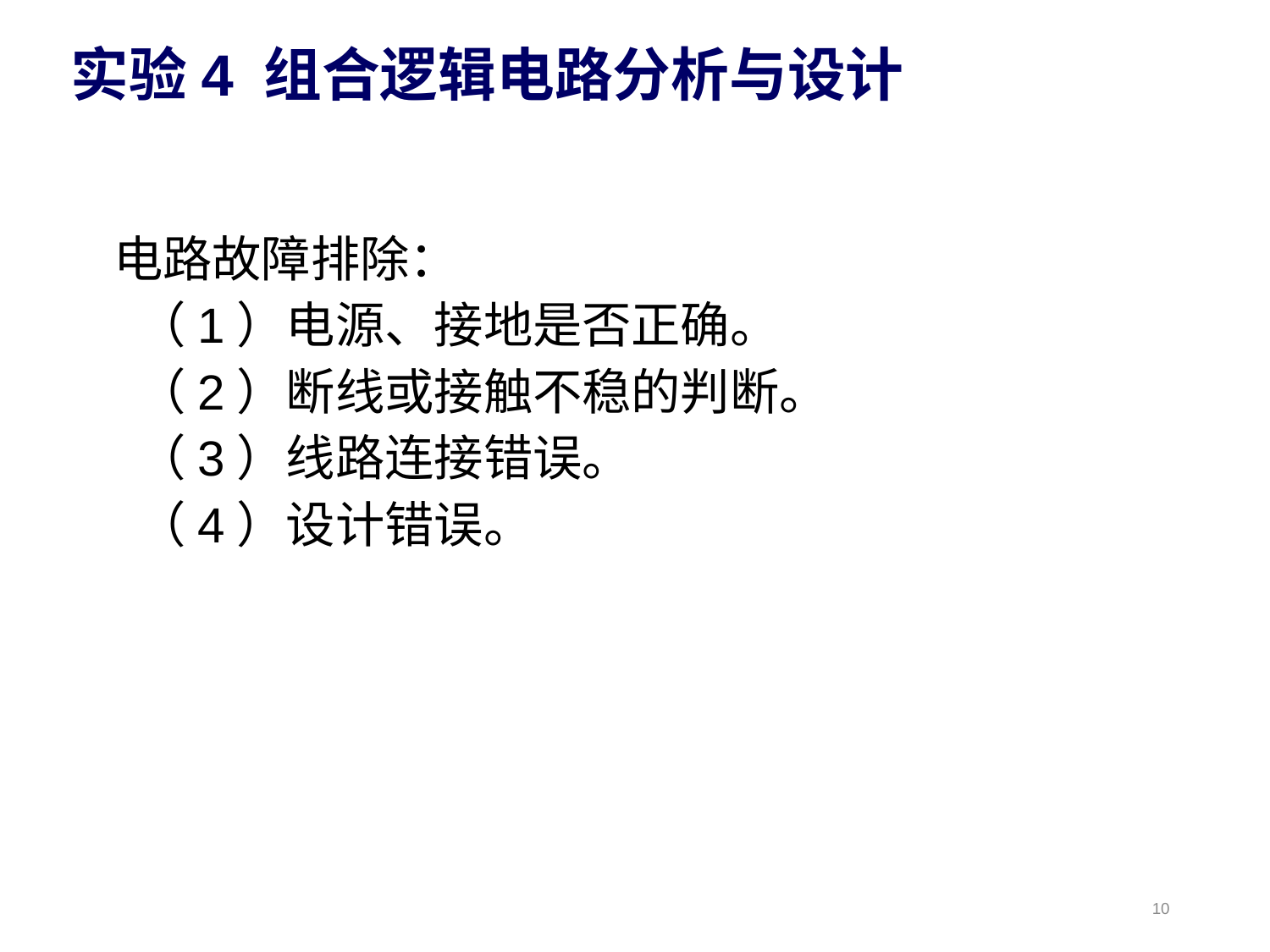

# 实验4 组合逻辑电路分析与设计
电路故障排除：
 （1）电源、接地是否正确。
 （2）断线或接触不稳的判断。
 （3）线路连接错误。
 （4）设计错误。
10